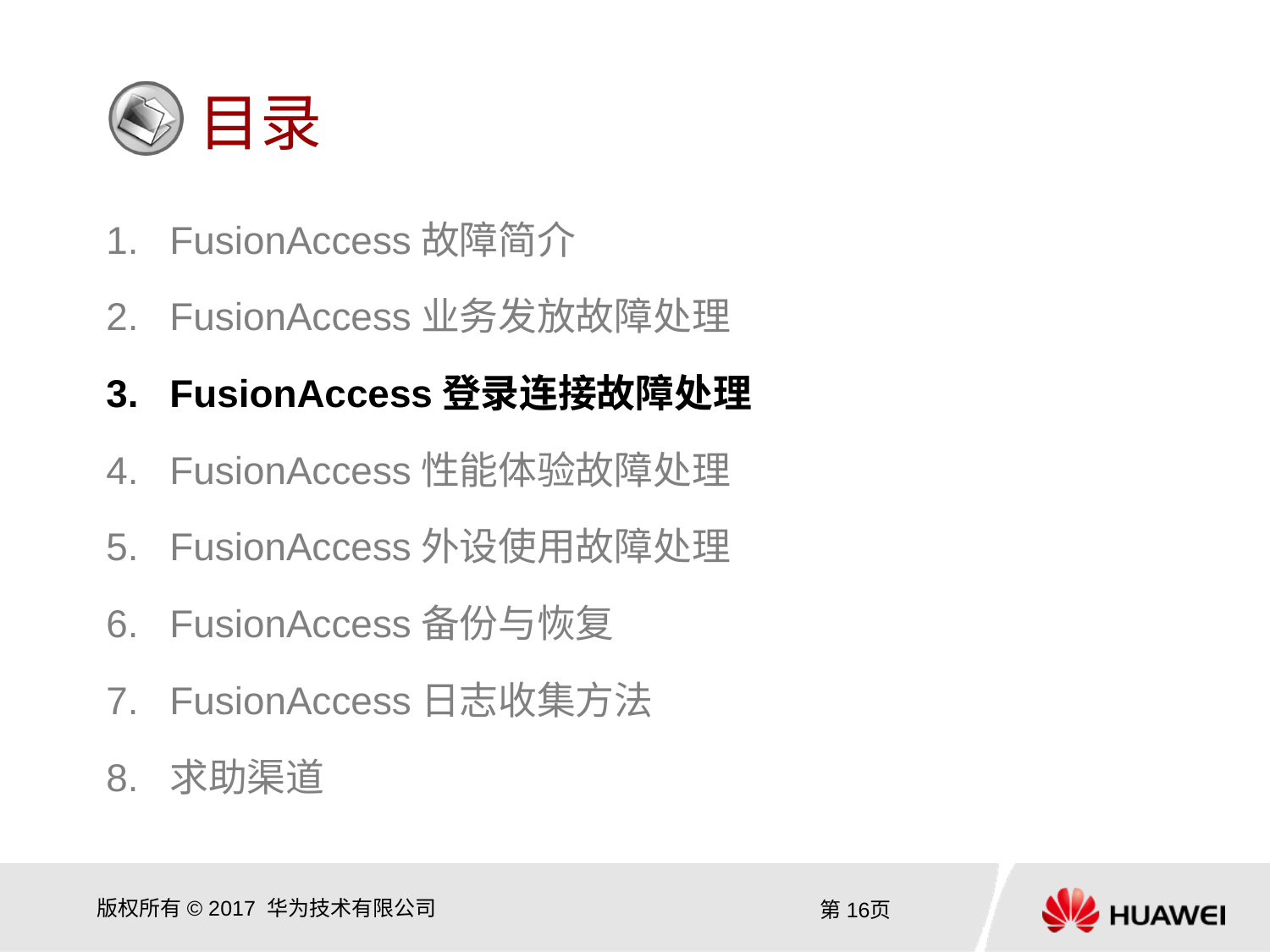

FusionAccess故障简介
FusionAccess业务发放故障处理
FusionAccess登录连接故障处理
FusionAccess性能体验故障处理
FusionAccess外设使用故障处理
FusionAccess备份与恢复
FusionAccess日志收集方法
求助渠道